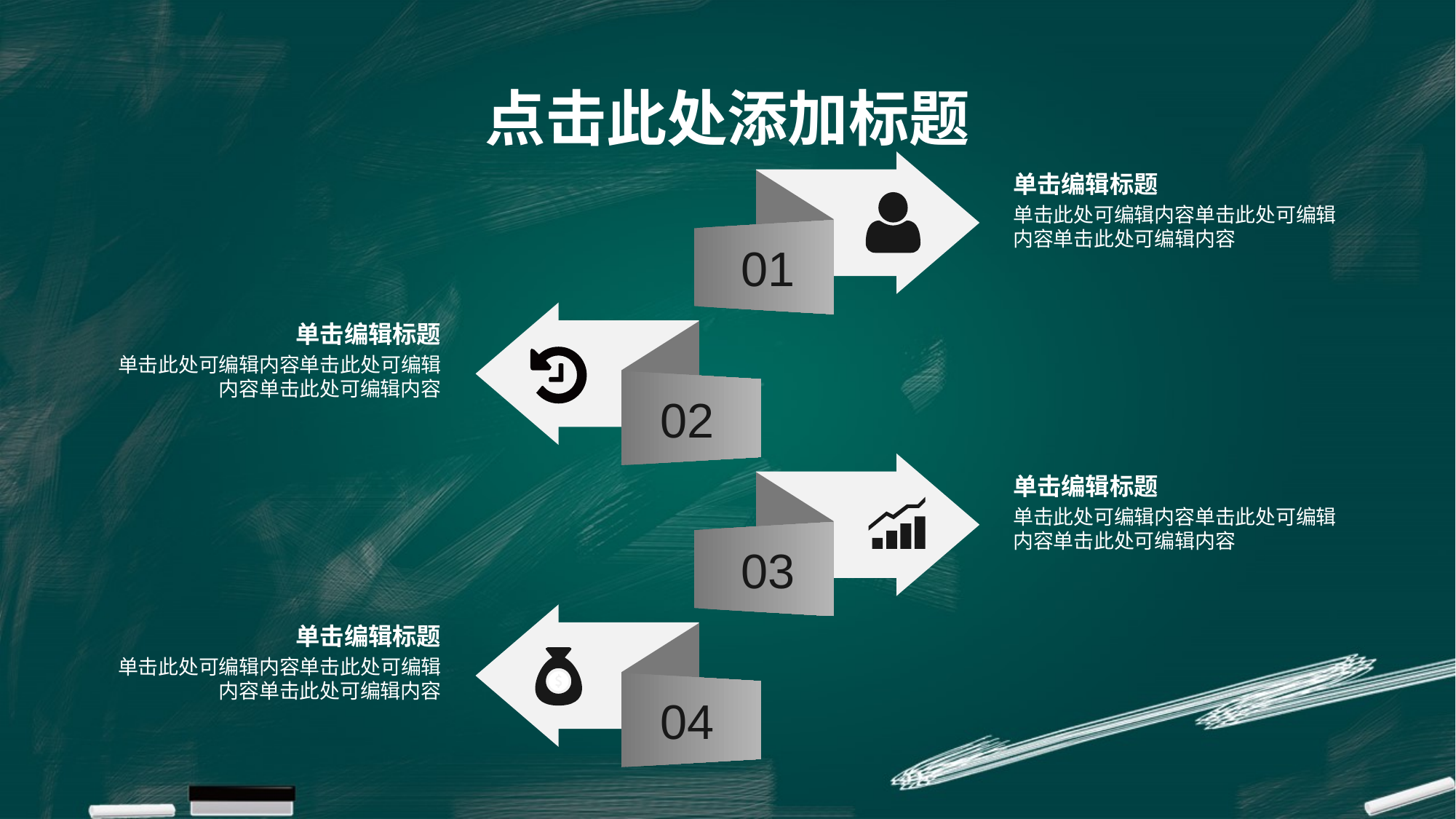

点击此处添加标题

01

单击编辑标题
单击此处可编辑内容单击此处可编辑内容单击此处可编辑内容

02

单击编辑标题
单击此处可编辑内容单击此处可编辑内容单击此处可编辑内容

03

单击编辑标题
单击此处可编辑内容单击此处可编辑内容单击此处可编辑内容

04

单击编辑标题
单击此处可编辑内容单击此处可编辑内容单击此处可编辑内容